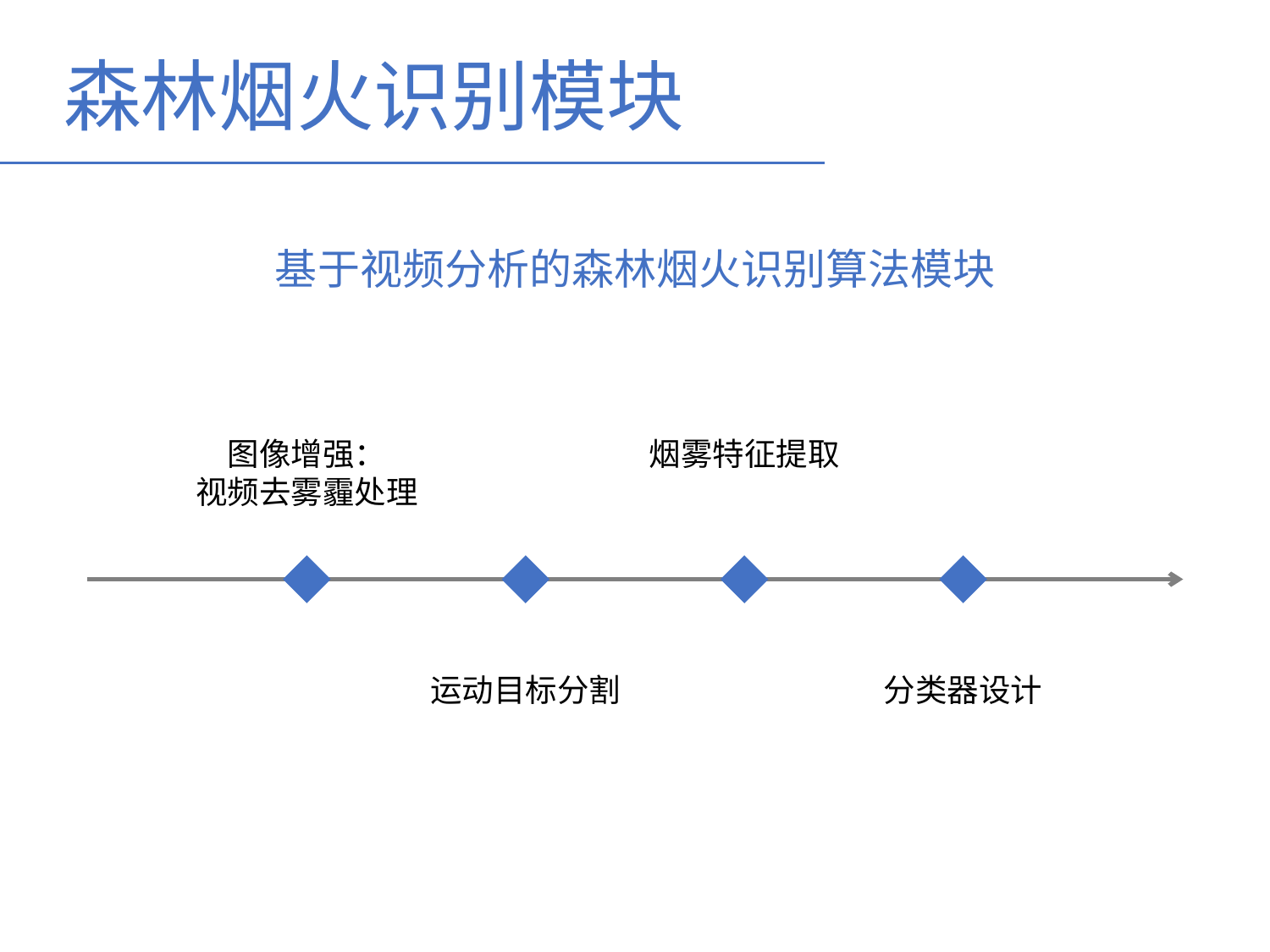

森林烟火识别模块
基于视频分析的森林烟火识别算法模块
图像增强：
视频去雾霾处理
烟雾特征提取

运动目标分割
分类器设计